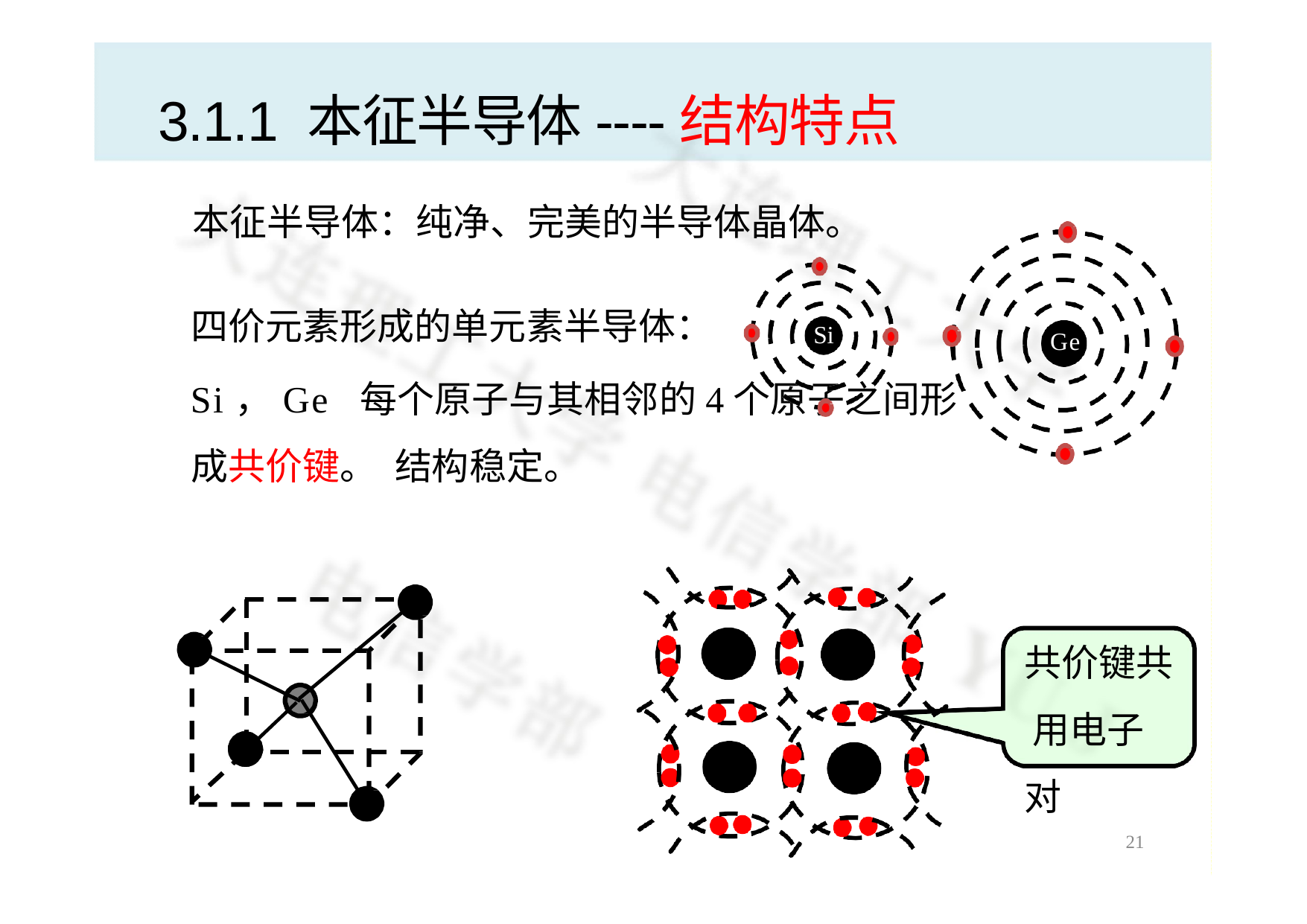

# 3.1.1 本征半导体----结构特点
本征半导体：纯净、完美的半导体晶体。

四价元素形成的单元素半导体：
Si，Ge  每个原子与其相邻的4个原子之间形成共价键。  结构稳定。
Si
Ge

共价键共  用电子对

21